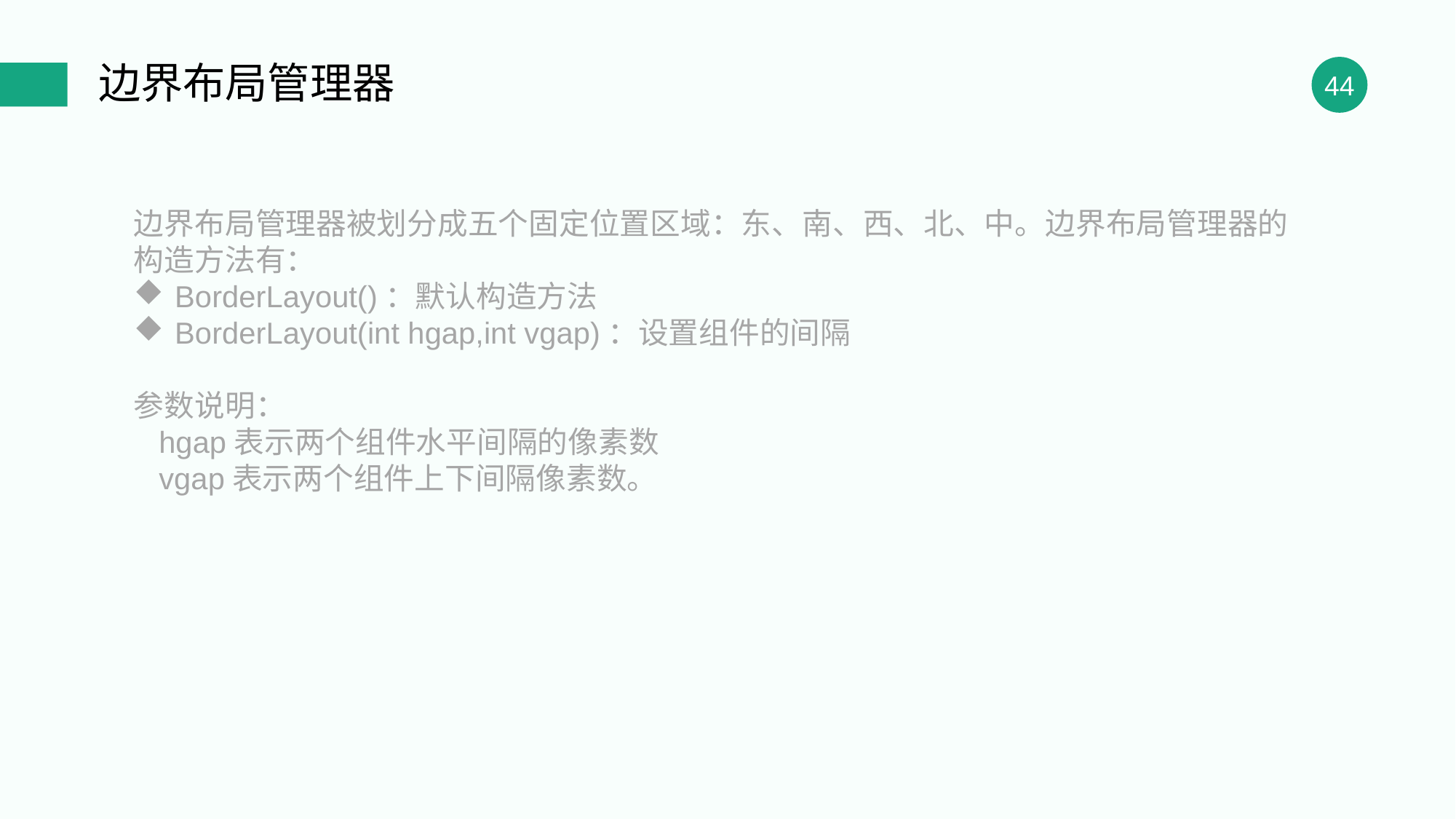

边界布局管理器
边界布局管理器被划分成五个固定位置区域：东、南、西、北、中。边界布局管理器的构造方法有：
BorderLayout()：默认构造方法
BorderLayout(int hgap,int vgap)：设置组件的间隔

参数说明：
   hgap表示两个组件水平间隔的像素数
   vgap表示两个组件上下间隔像素数。